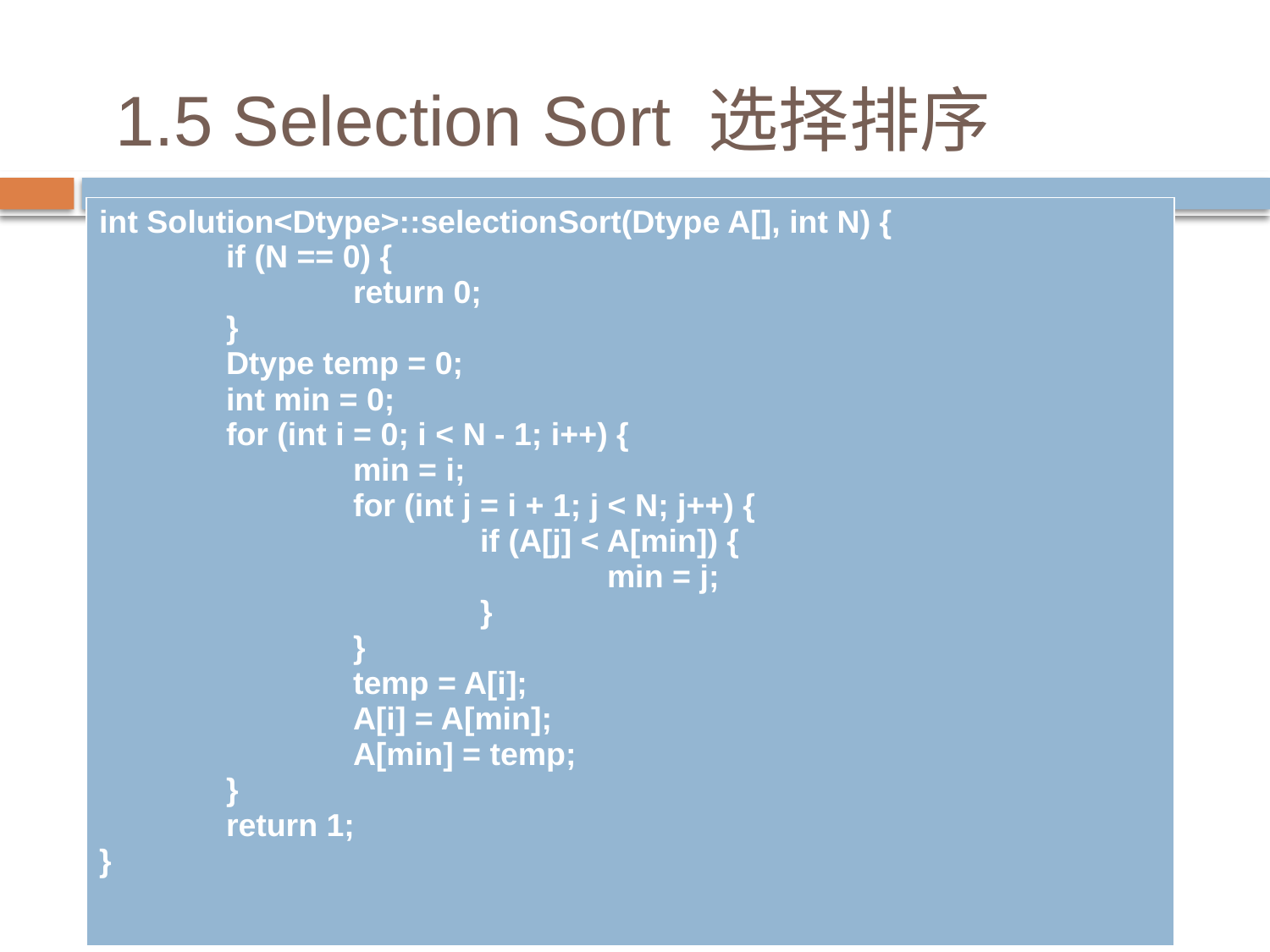

1.5 Selection Sort 选择排序
| int Solution<Dtype>::selectionSort(Dtype A[], int N) { if (N == 0) { return 0; } Dtype temp = 0; int min = 0; for (int i = 0; i < N - 1; i++) { min = i; for (int j = i + 1; j < N; j++) { if (A[j] < A[min]) { min = j; } } temp = A[i]; A[i] = A[min]; A[min] = temp; } return 1; } |
| --- |